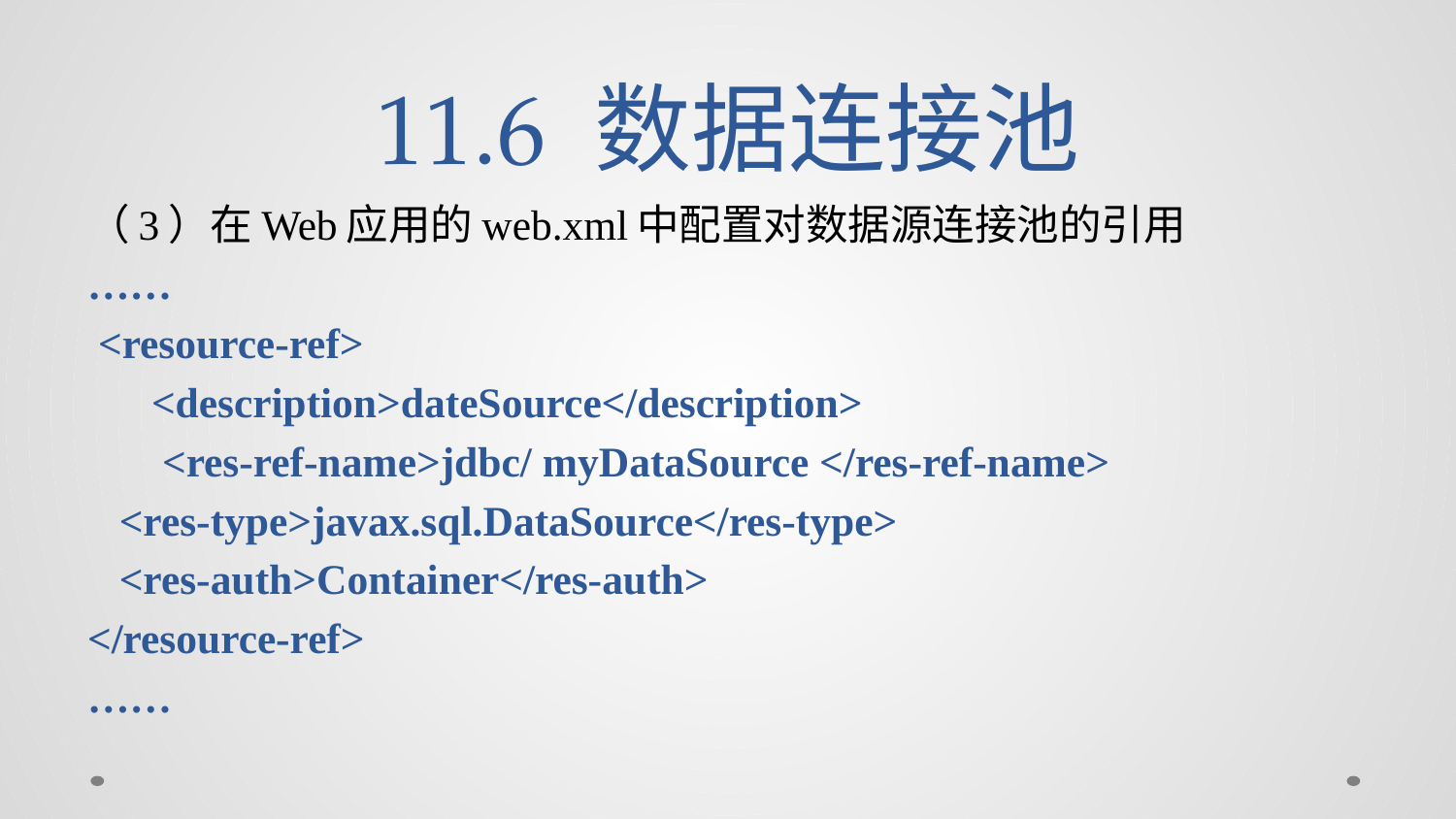

# 11.6 数据连接池
（3）在Web应用的web.xml中配置对数据源连接池的引用
……
 <resource-ref>
      <description>dateSource</description>
       <res-ref-name>jdbc/ myDataSource </res-ref-name>
   <res-type>javax.sql.DataSource</res-type>
   <res-auth>Container</res-auth>
</resource-ref>
……